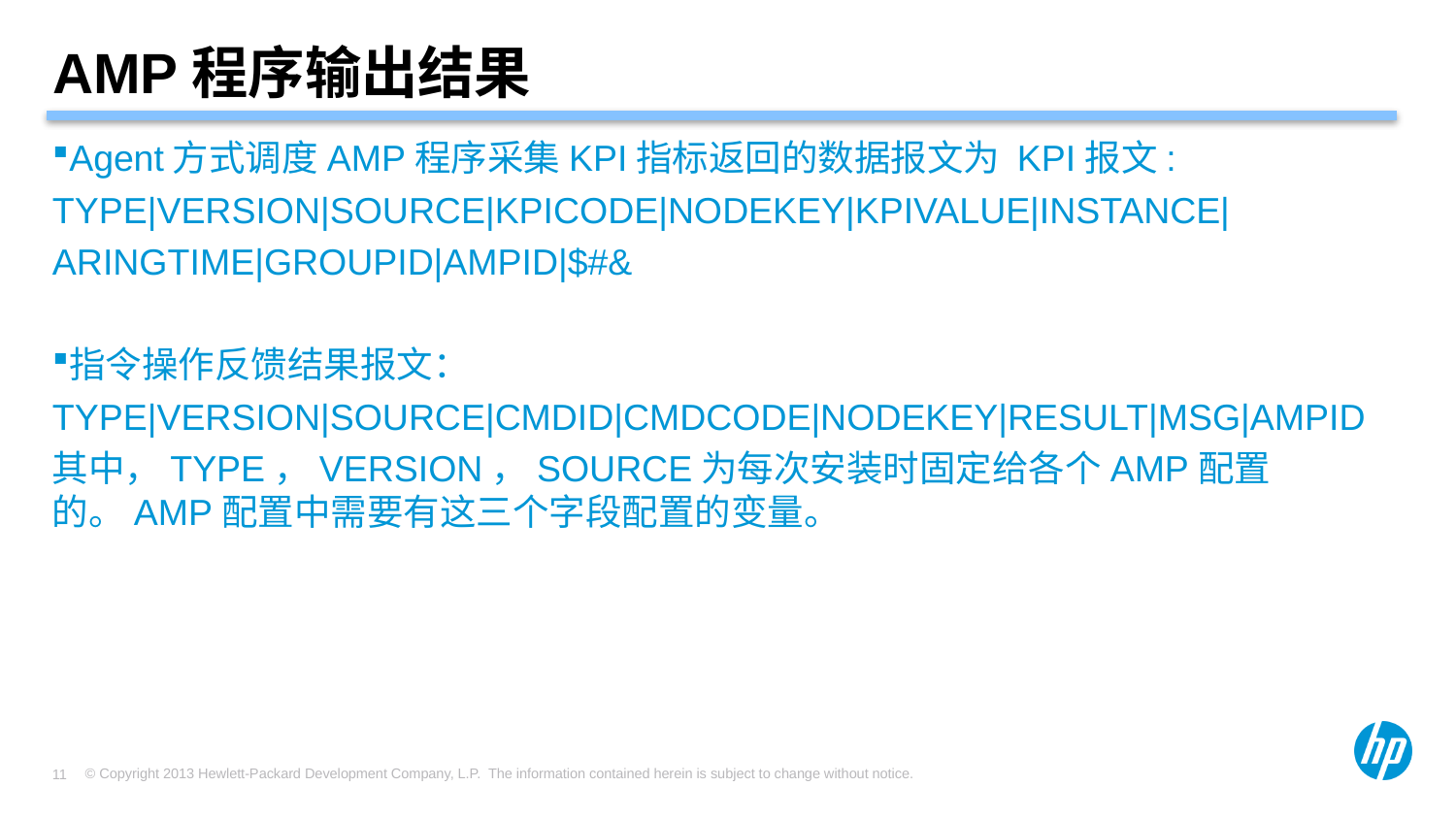

# AMP程序输出结果
Agent方式调度AMP程序采集KPI指标返回的数据报文为 KPI报文:
TYPE|VERSION|SOURCE|KPICODE|NODEKEY|KPIVALUE|INSTANCE|
ARINGTIME|GROUPID|AMPID|$#&

指令操作反馈结果报文：
TYPE|VERSION|SOURCE|CMDID|CMDCODE|NODEKEY|RESULT|MSG|AMPID
其中，TYPE，VERSION，SOURCE为每次安装时固定给各个AMP配置的。AMP配置中需要有这三个字段配置的变量。